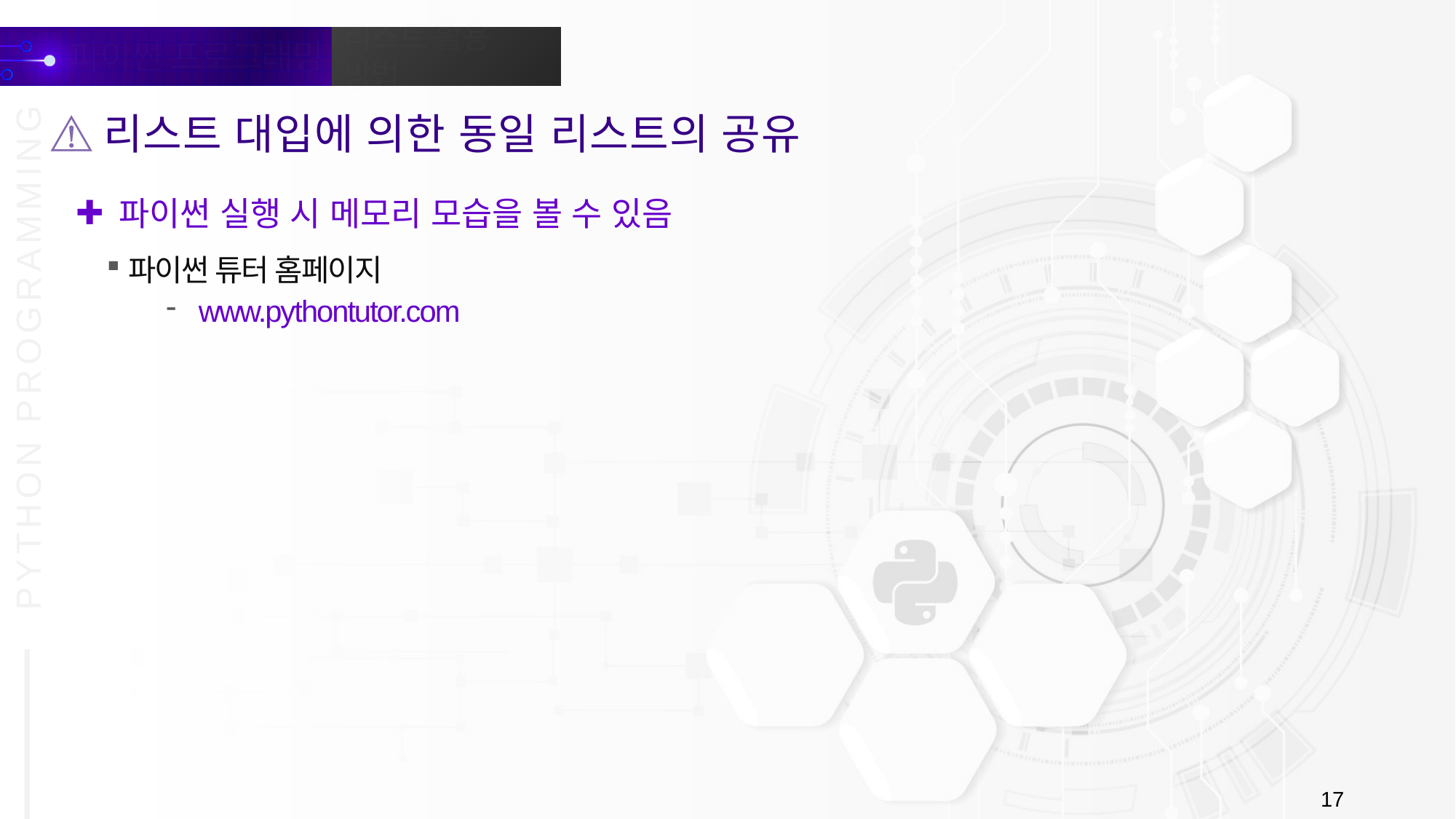

리스트 대입에 의한 동일 리스트의 공유
파이썬 실행 시 메모리 모습을 볼 수 있음
파이썬 튜터 홈페이지
www.pythontutor.com
17